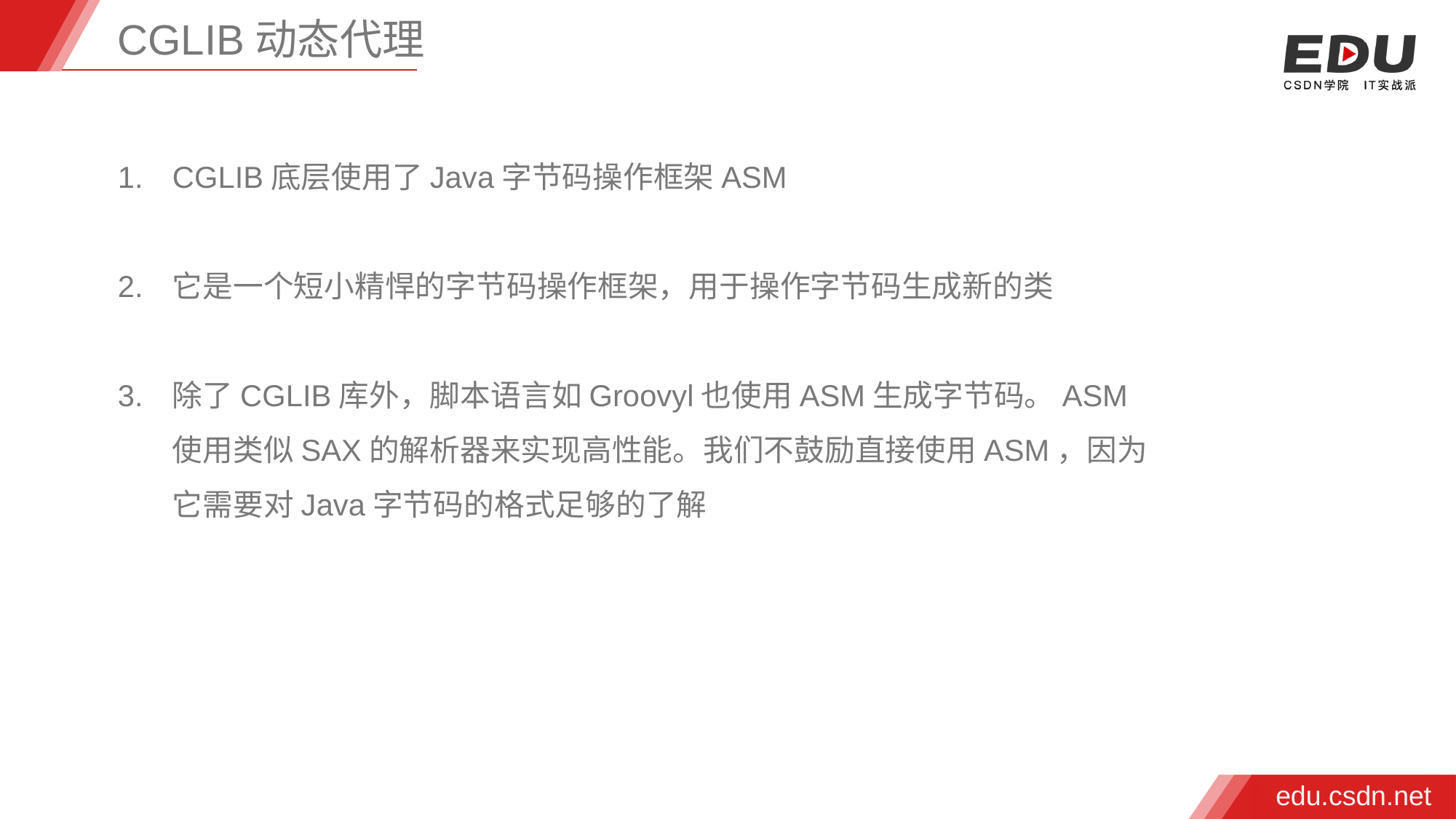

CGLIB动态代理
CGLIB底层使用了Java字节码操作框架ASM

它是一个短小精悍的字节码操作框架，用于操作字节码生成新的类

除了CGLIB库外，脚本语言如Groovyl也使用ASM生成字节码。ASM使用类似SAX的解析器来实现高性能。我们不鼓励直接使用ASM，因为它需要对Java字节码的格式足够的了解
edu.csdn.net